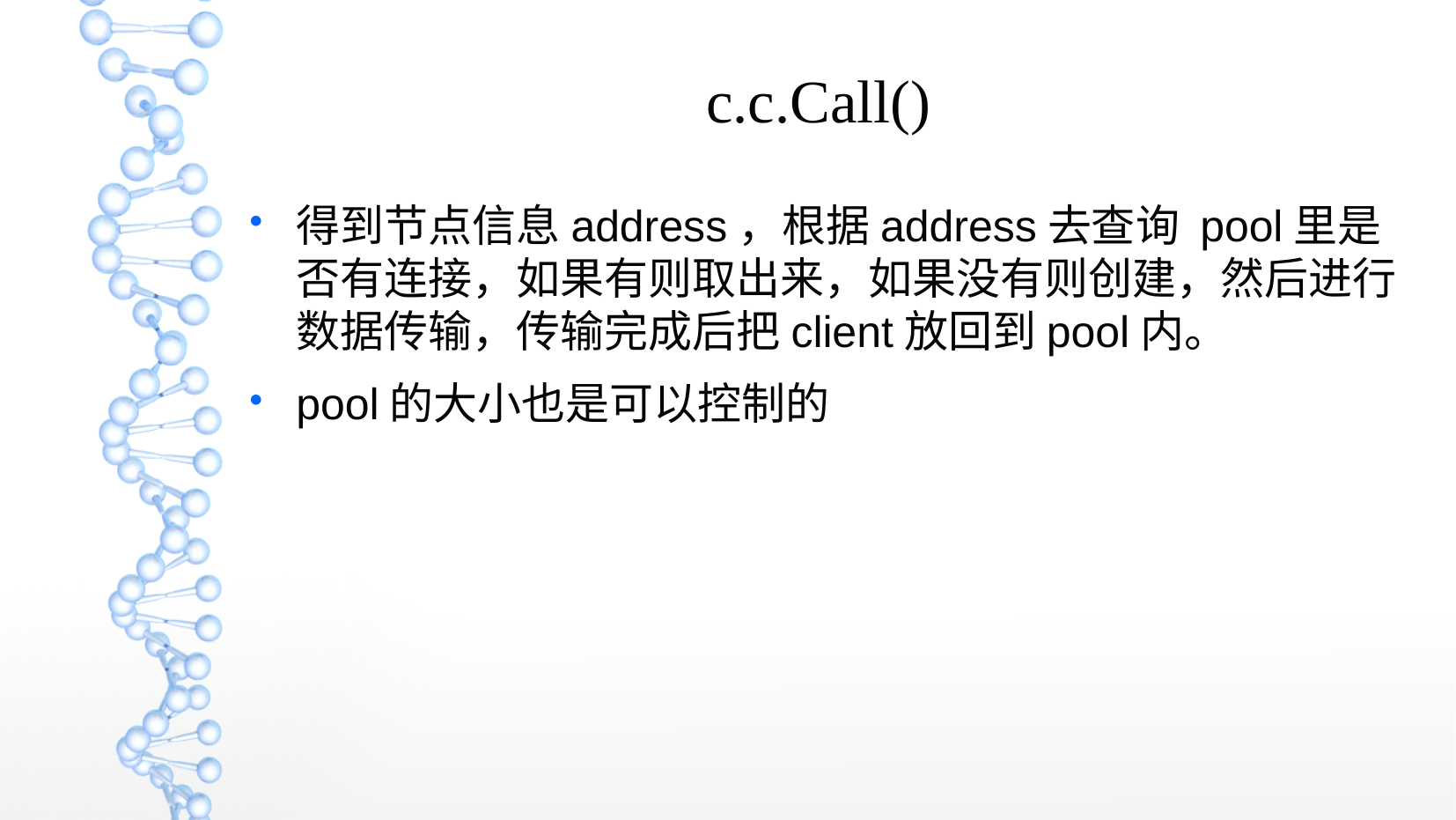

c.c.Call()
得到节点信息address，根据address去查询 pool里是否有连接，如果有则取出来，如果没有则创建，然后进行数据传输，传输完成后把client放回到pool内。
pool的大小也是可以控制的